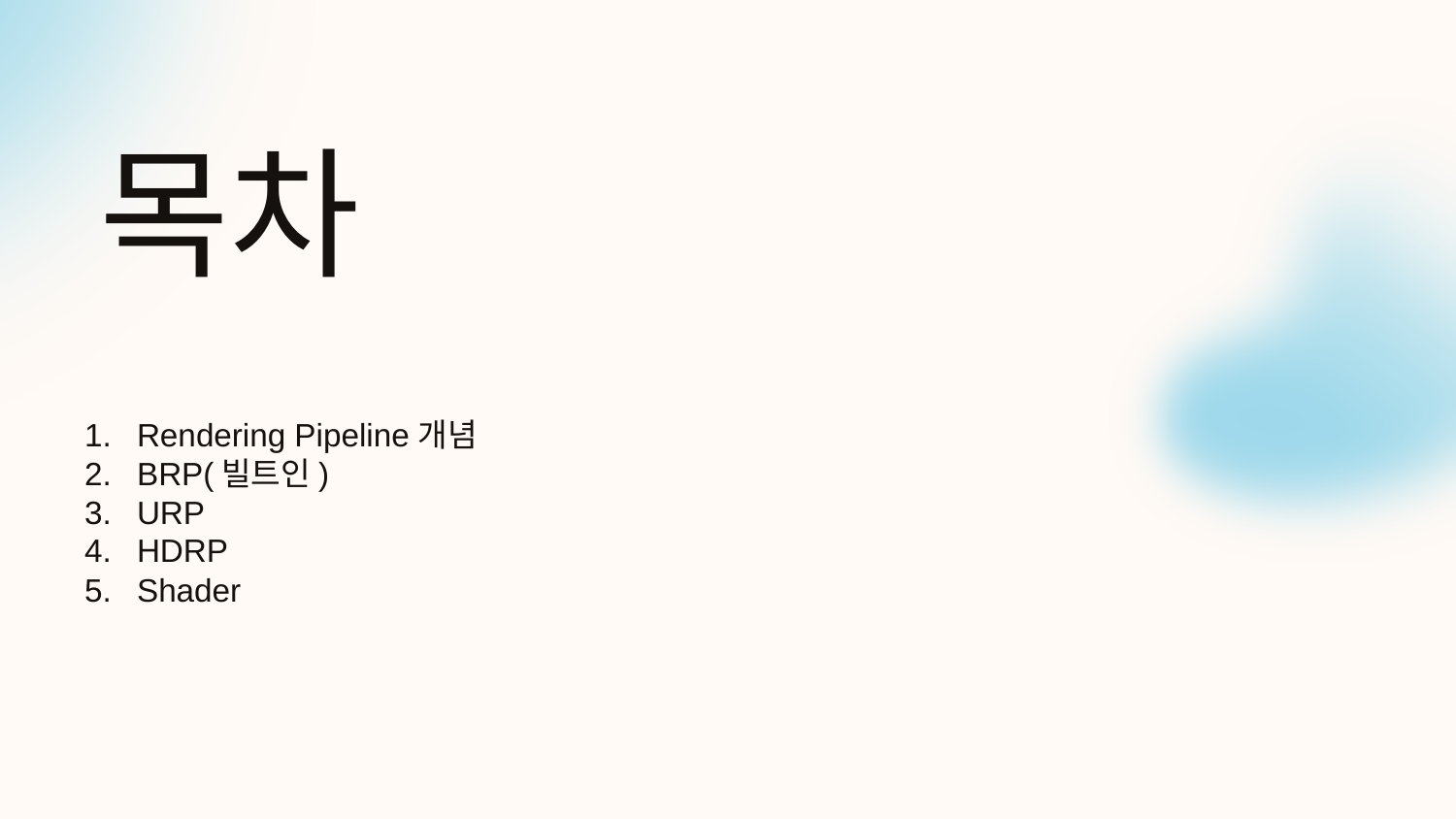

# 목차

Rendering Pipeline개념
BRP(빌트인)
URP
HDRP
Shader